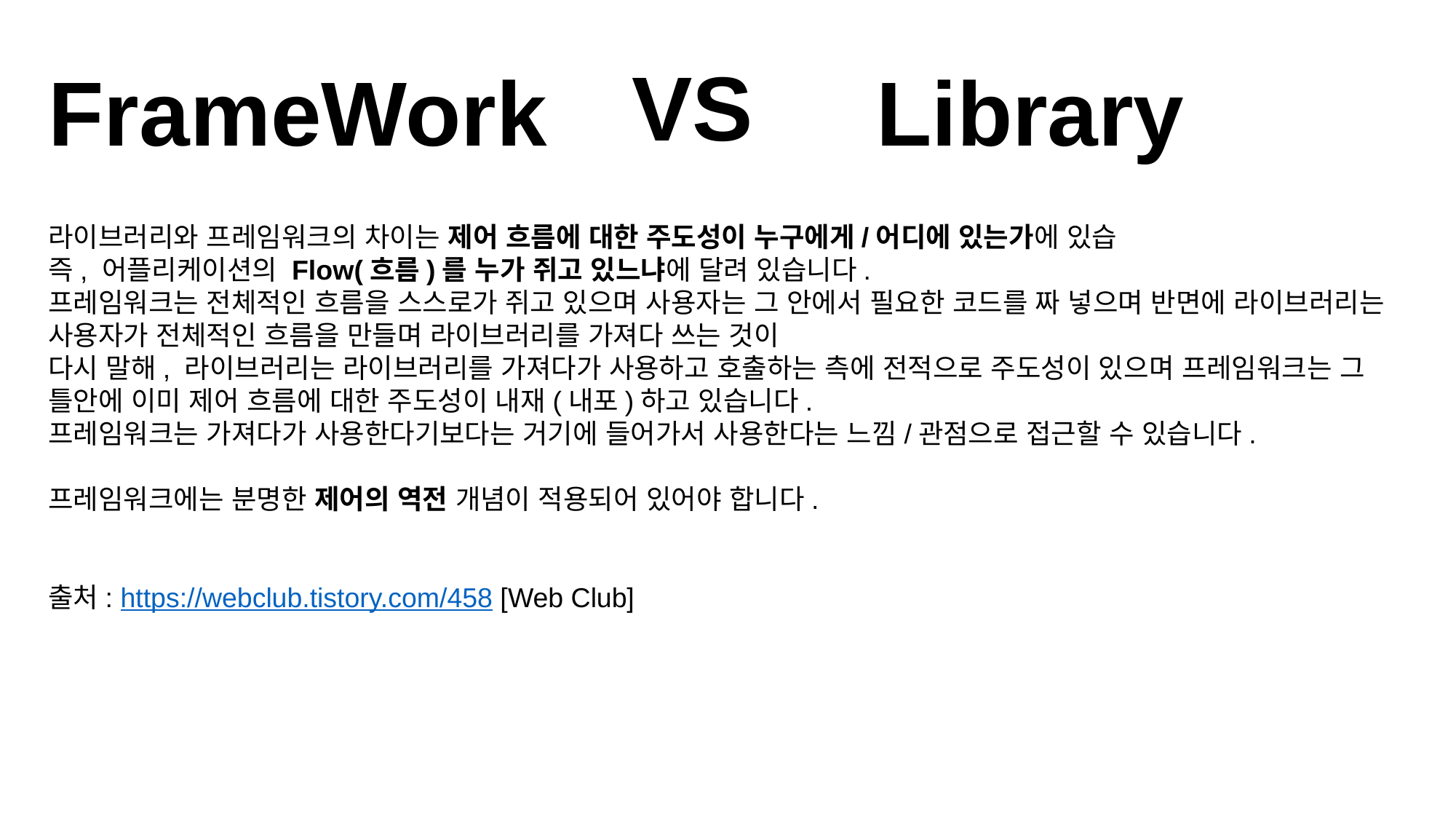

VS
Library
FrameWork
라이브러리와 프레임워크의 차이는 제어 흐름에 대한 주도성이 누구에게/어디에 있는가에 있습
즉, 어플리케이션의 Flow(흐름)를 누가 쥐고 있느냐에 달려 있습니다.
프레임워크는 전체적인 흐름을 스스로가 쥐고 있으며 사용자는 그 안에서 필요한 코드를 짜 넣으며 반면에 라이브러리는 사용자가 전체적인 흐름을 만들며 라이브러리를 가져다 쓰는 것이
다시 말해, 라이브러리는 라이브러리를 가져다가 사용하고 호출하는 측에 전적으로 주도성이 있으며 프레임워크는 그 틀안에 이미 제어 흐름에 대한 주도성이 내재(내포)하고 있습니다.
프레임워크는 가져다가 사용한다기보다는 거기에 들어가서 사용한다는 느낌/관점으로 접근할 수 있습니다.

프레임워크에는 분명한 제어의 역전 개념이 적용되어 있어야 합니다.
출처: https://webclub.tistory.com/458 [Web Club]